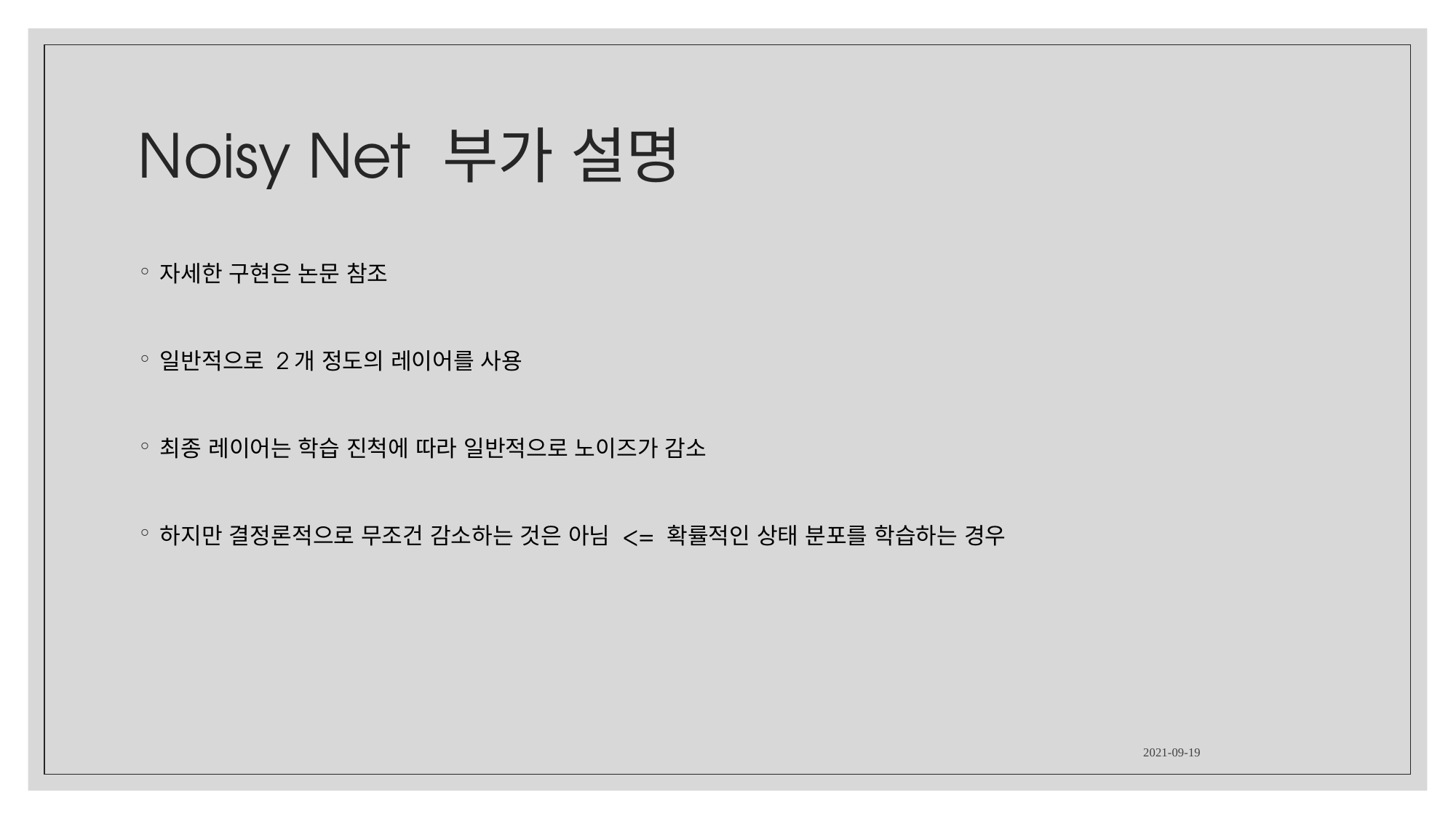

# Noisy Net 부가 설명
자세한 구현은 논문 참조

일반적으로 2개 정도의 레이어를 사용

최종 레이어는 학습 진척에 따라 일반적으로 노이즈가 감소

하지만 결정론적으로 무조건 감소하는 것은 아님 <= 확률적인 상태 분포를 학습하는 경우
2021-09-19